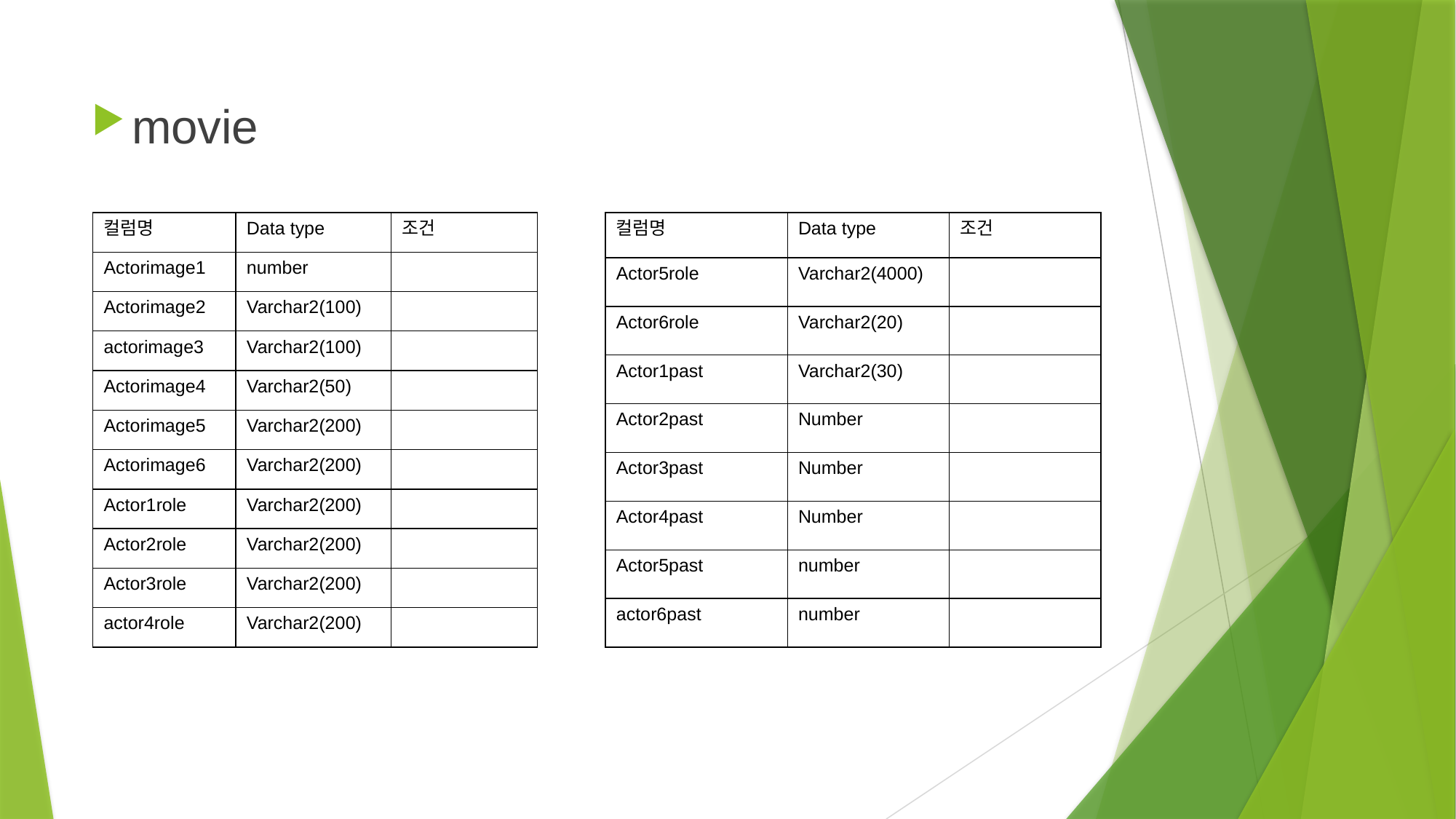

movie
| 컬럼명 | Data type | 조건 |
| --- | --- | --- |
| Actorimage1 | number |  |
| Actorimage2 | Varchar2(100) |  |
| actorimage3 | Varchar2(100) |  |
| Actorimage4 | Varchar2(50) |  |
| Actorimage5 | Varchar2(200) |  |
| Actorimage6 | Varchar2(200) |  |
| Actor1role | Varchar2(200) |  |
| Actor2role | Varchar2(200) |  |
| Actor3role | Varchar2(200) |  |
| actor4role | Varchar2(200) |  |
| 컬럼명 | Data type | 조건 |
| --- | --- | --- |
| Actor5role | Varchar2(4000) |  |
| Actor6role | Varchar2(20) |  |
| Actor1past | Varchar2(30) |  |
| Actor2past | Number |  |
| Actor3past | Number |  |
| Actor4past | Number |  |
| Actor5past | number |  |
| actor6past | number |  |